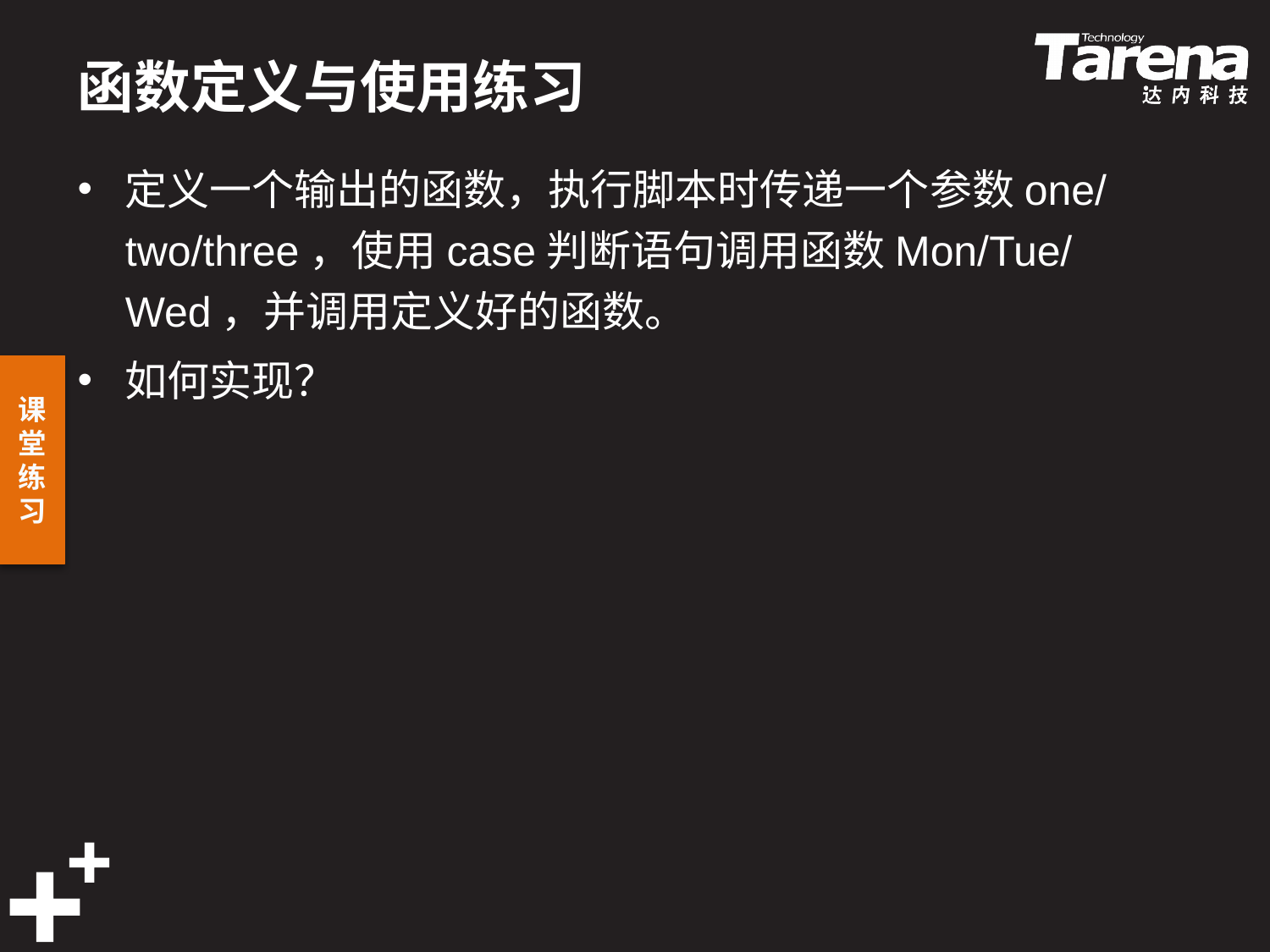

# 函数定义与使用练习
定义一个输出的函数，执行脚本时传递一个参数one/two/three，使用case判断语句调用函数Mon/Tue/Wed，并调用定义好的函数。
如何实现？